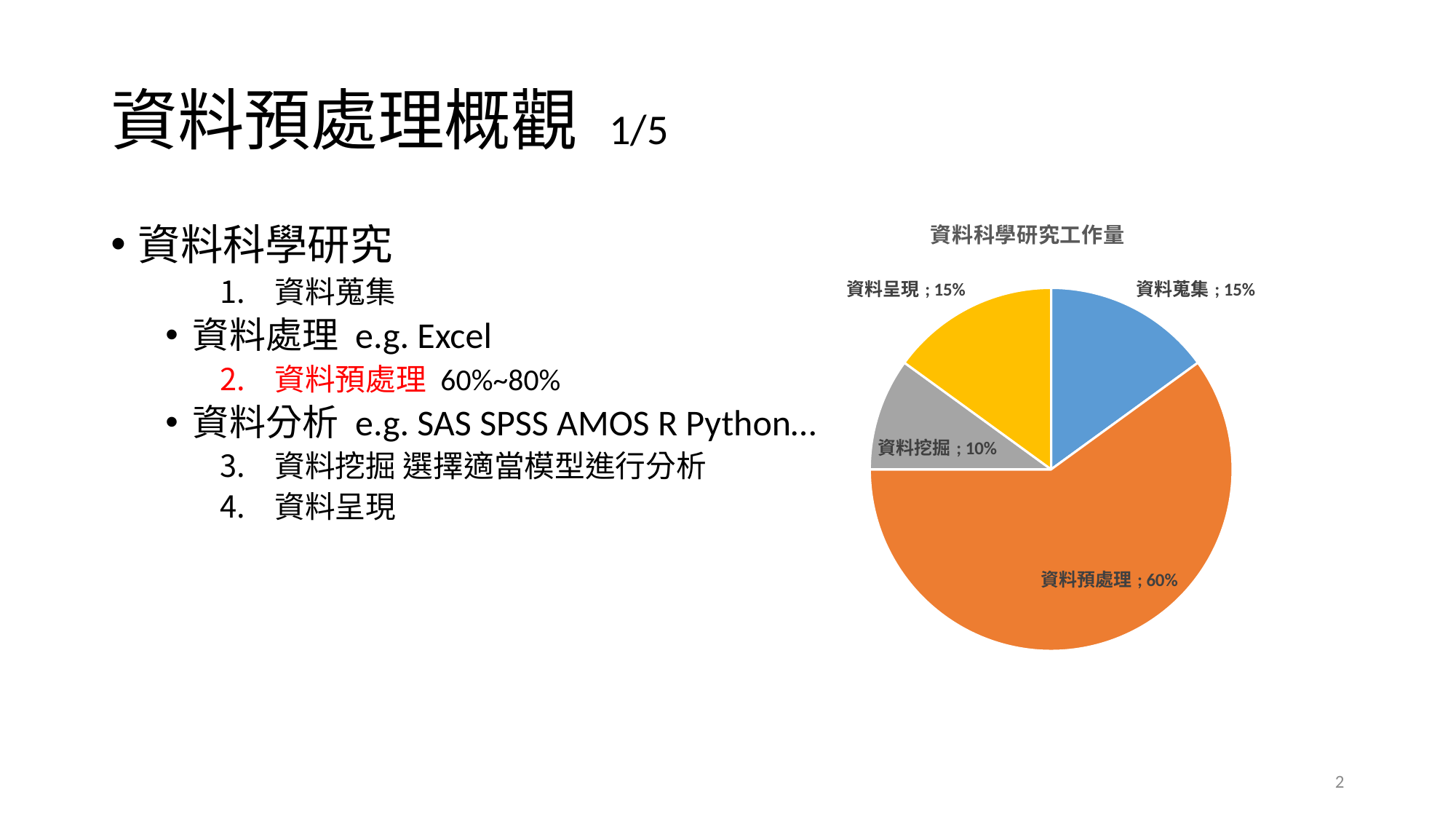

# 資料預處理概觀 1/5

### Chart: 資料科學研究工作量

| Category |  |
|---|---|
| 資料蒐集 | 0.15 |
| 資料預處理 | 0.6 |
| 資料挖掘 | 0.1 |
| 資料呈現 | 0.15 |
資料科學研究
資料蒐集
資料處理 e.g. Excel
資料預處理 60%~80%
資料分析 e.g. SAS SPSS AMOS R Python…
資料挖掘 選擇適當模型進行分析
資料呈現
2